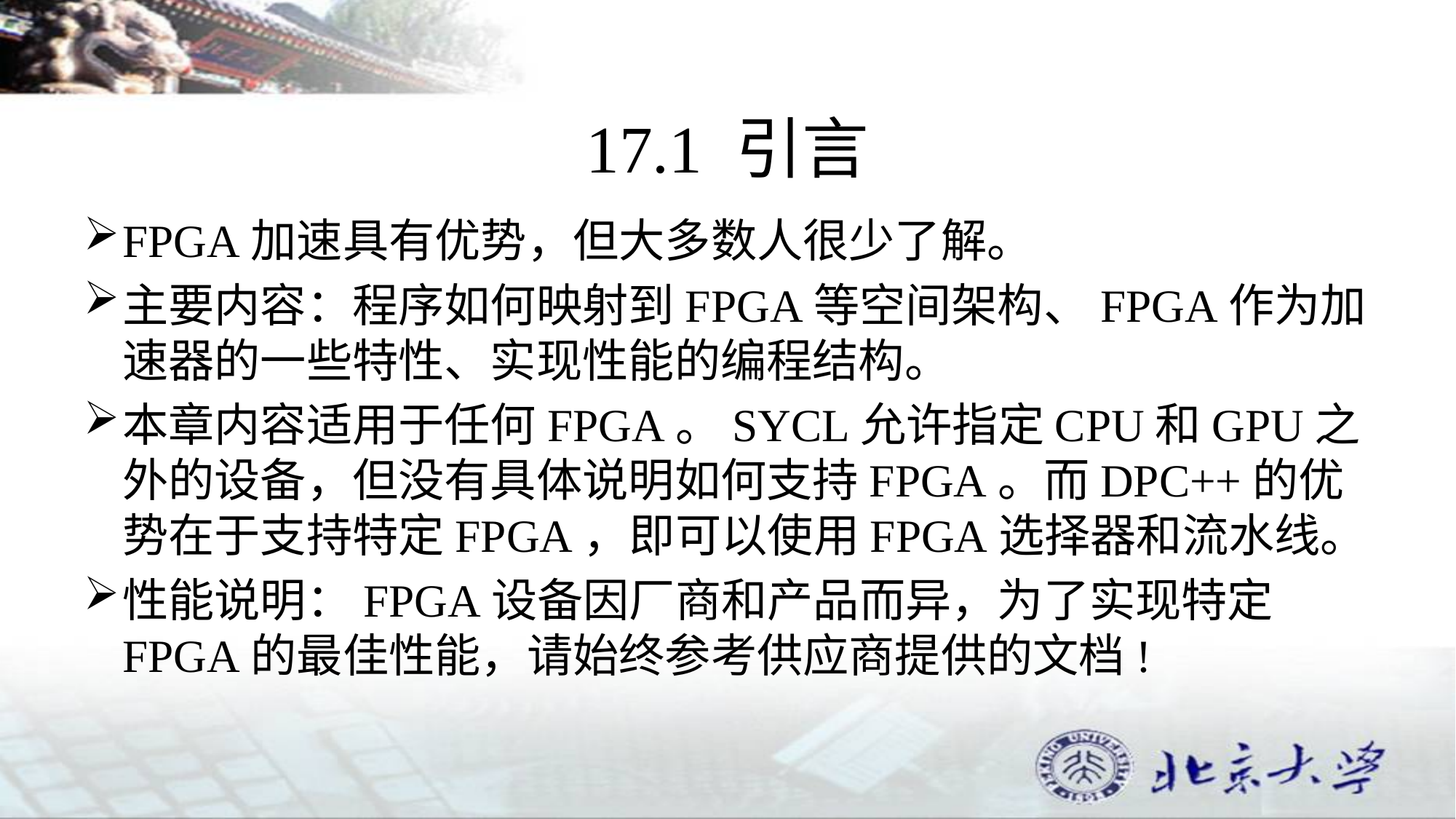

# 17.1 引言
FPGA加速具有优势，但大多数人很少了解。
主要内容：程序如何映射到FPGA等空间架构、FPGA作为加速器的一些特性、实现性能的编程结构。
本章内容适用于任何FPGA。SYCL允许指定CPU和GPU之外的设备，但没有具体说明如何支持FPGA。而DPC++的优势在于支持特定FPGA，即可以使用FPGA选择器和流水线。
性能说明：FPGA设备因厂商和产品而异，为了实现特定FPGA的最佳性能，请始终参考供应商提供的文档!